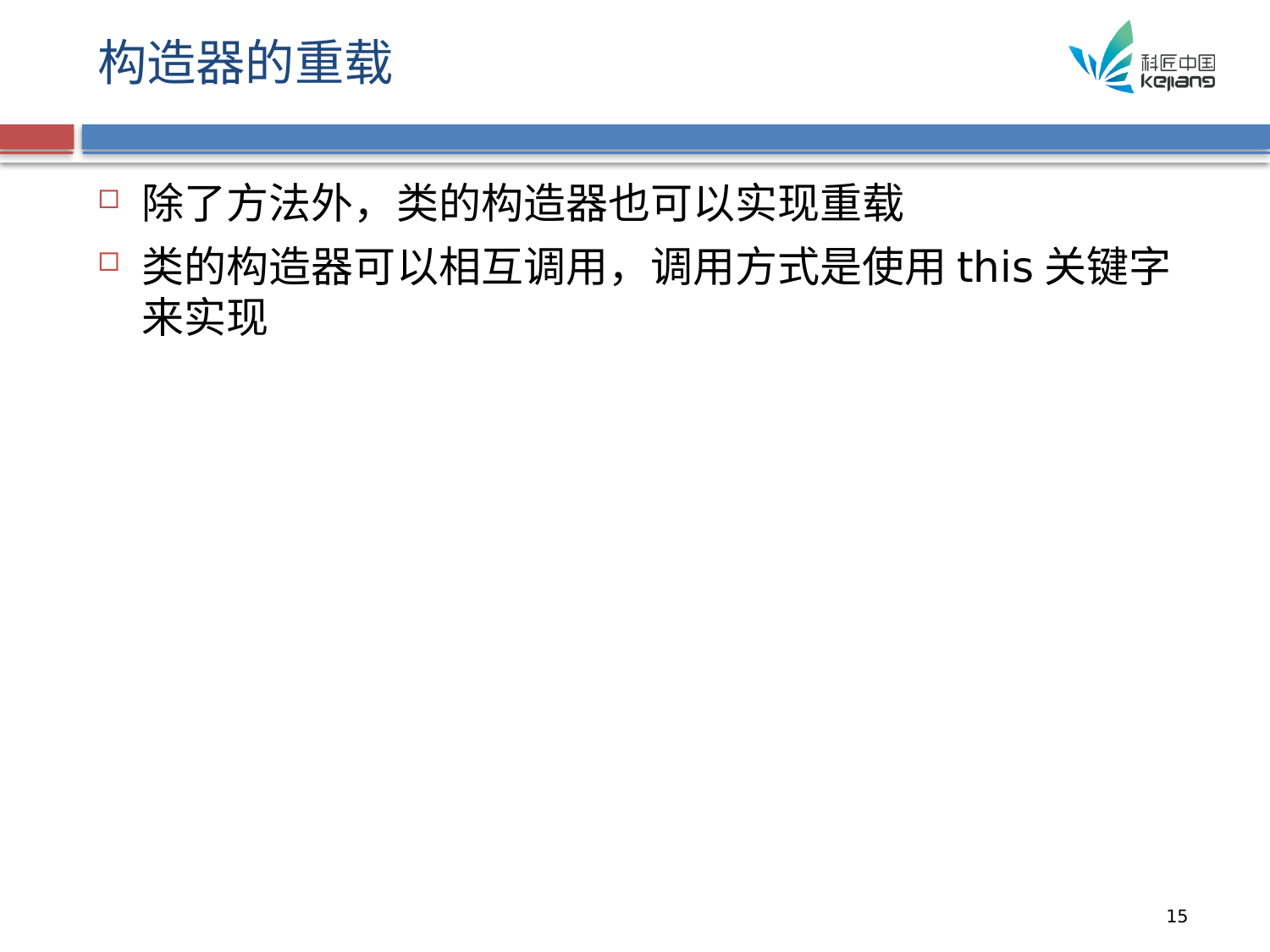

# 构造器的重载
除了方法外，类的构造器也可以实现重载
类的构造器可以相互调用，调用方式是使用this关键字来实现
15